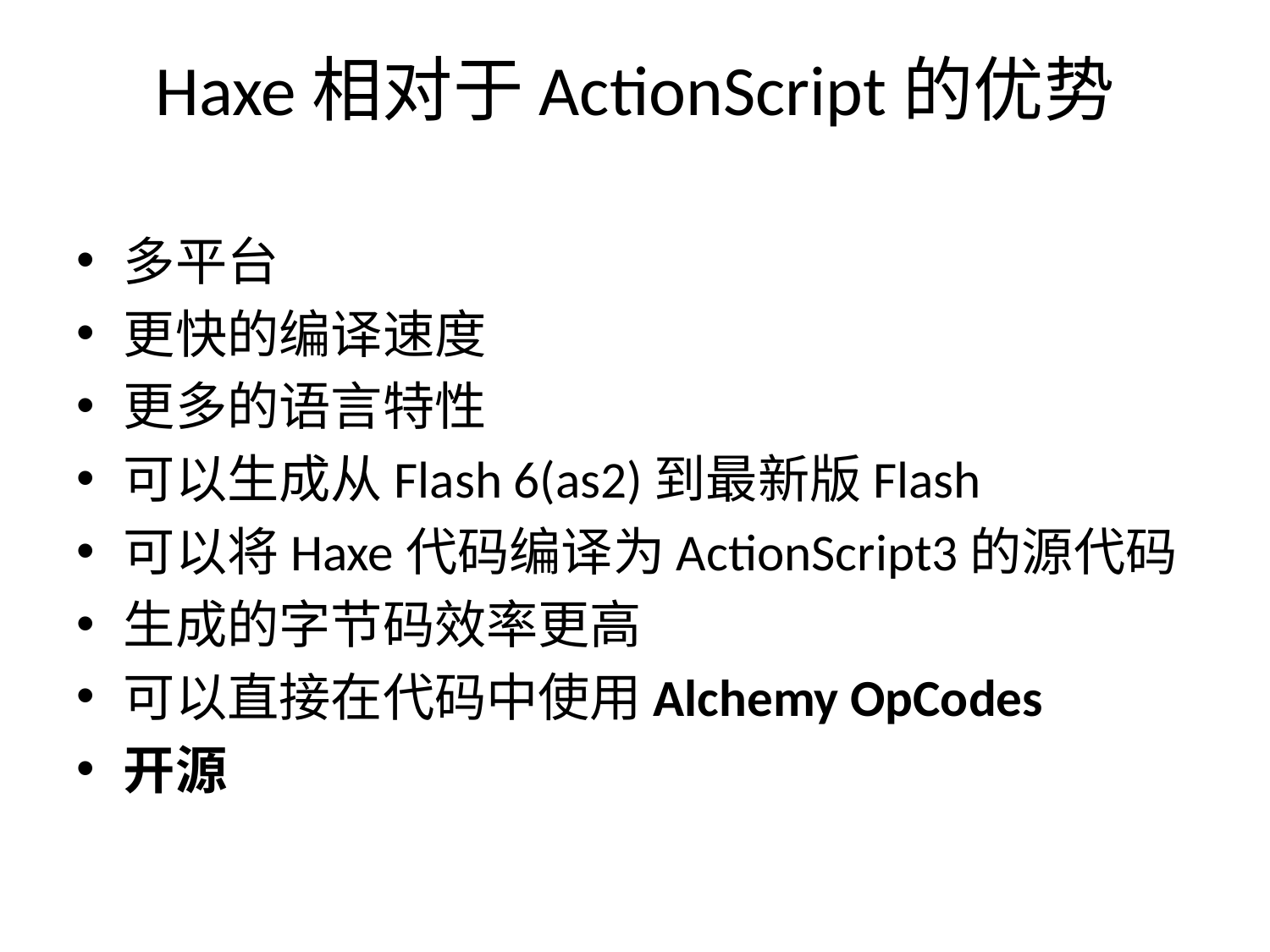

# Haxe相对于ActionScript的优势
多平台
更快的编译速度
更多的语言特性
可以生成从Flash 6(as2)到最新版Flash
可以将Haxe代码编译为ActionScript3的源代码
生成的字节码效率更高
可以直接在代码中使用Alchemy OpCodes
开源